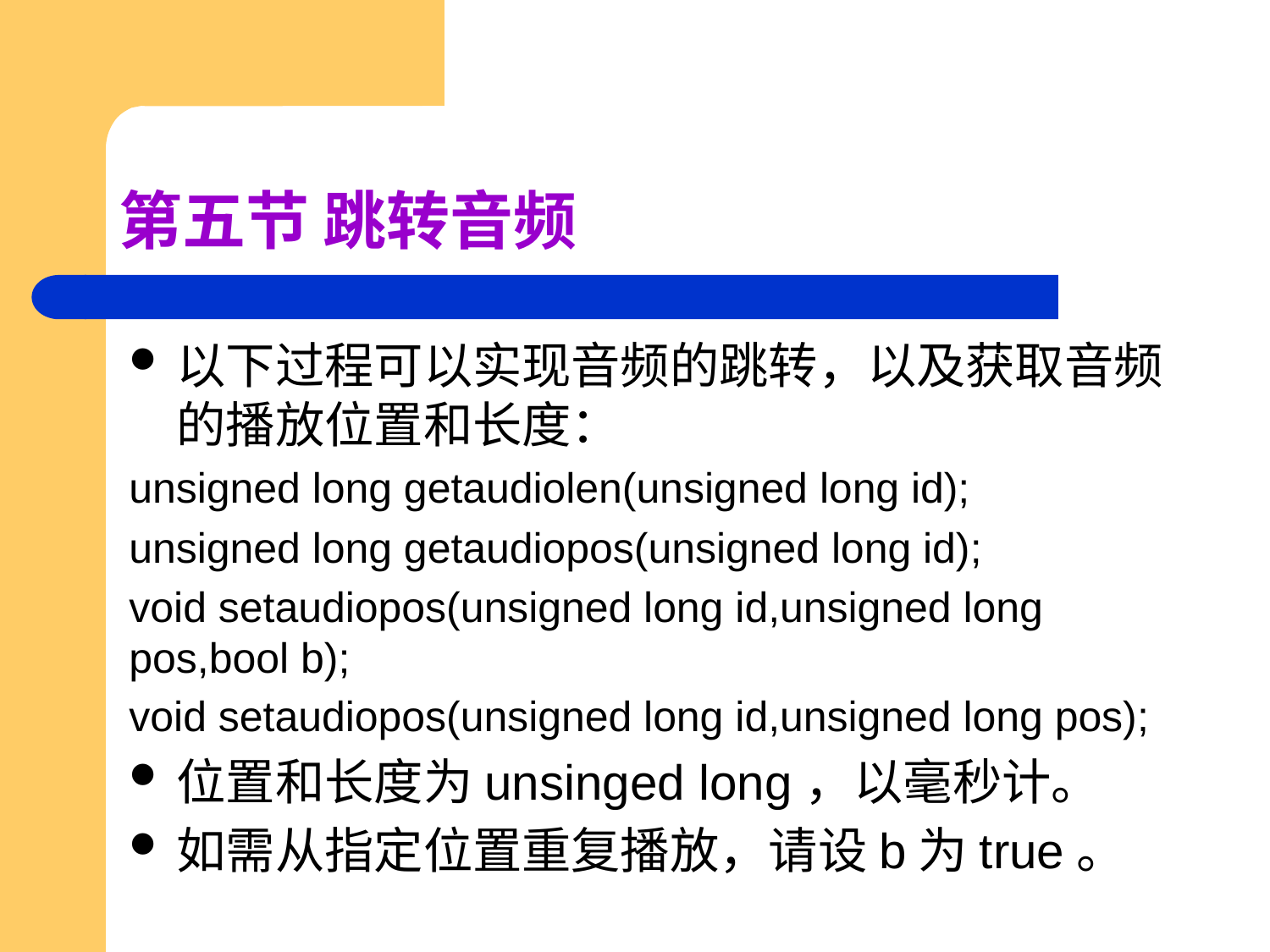

# 第五节 跳转音频
以下过程可以实现音频的跳转，以及获取音频的播放位置和长度：
unsigned long getaudiolen(unsigned long id);
unsigned long getaudiopos(unsigned long id);
void setaudiopos(unsigned long id,unsigned long pos,bool b);
void setaudiopos(unsigned long id,unsigned long pos);
位置和长度为unsinged long，以毫秒计。
如需从指定位置重复播放，请设b为true。